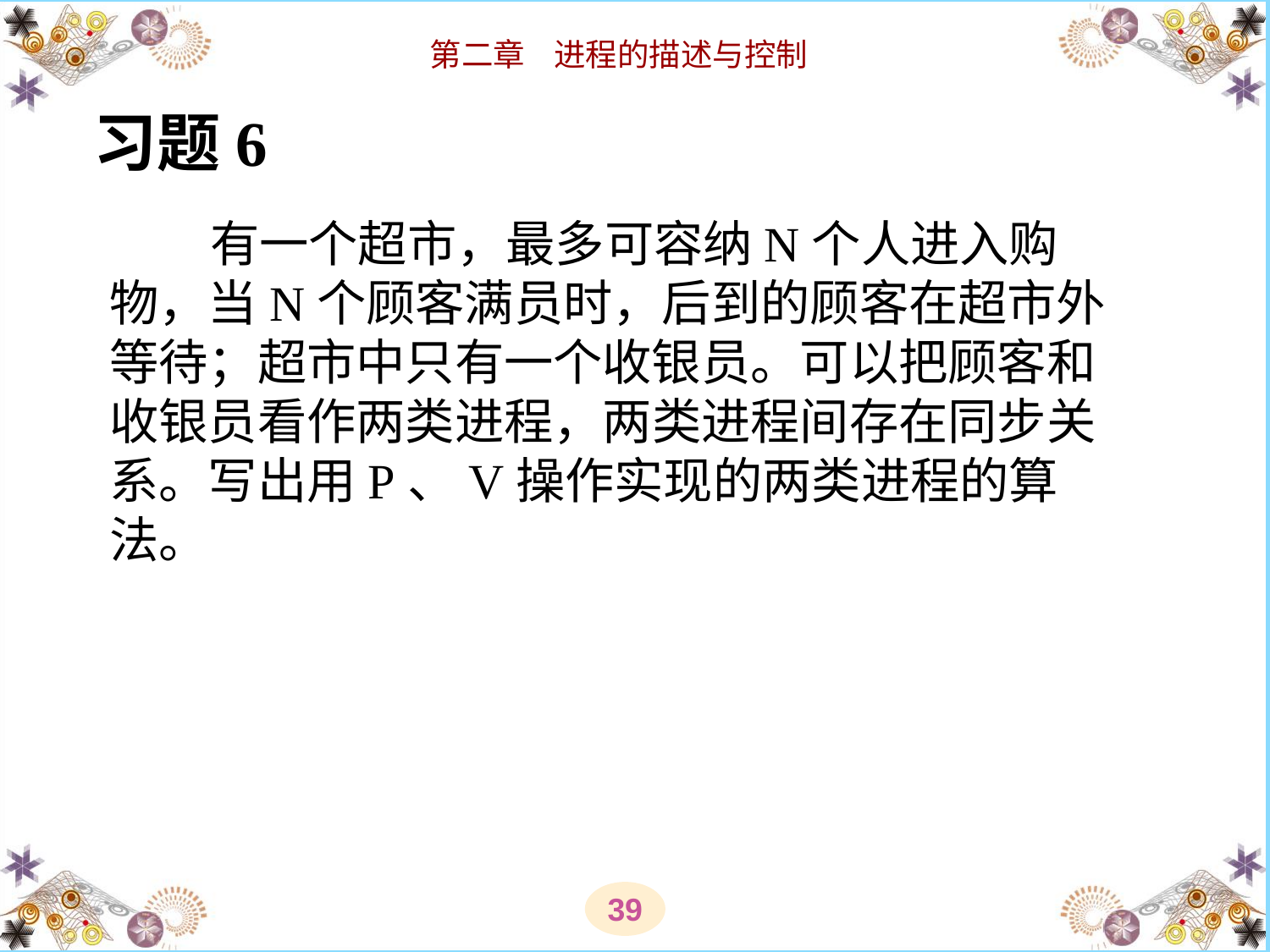

习题6
有一个超市，最多可容纳N个人进入购物，当N个顾客满员时，后到的顾客在超市外等待；超市中只有一个收银员。可以把顾客和收银员看作两类进程，两类进程间存在同步关系。写出用P、V操作实现的两类进程的算法。